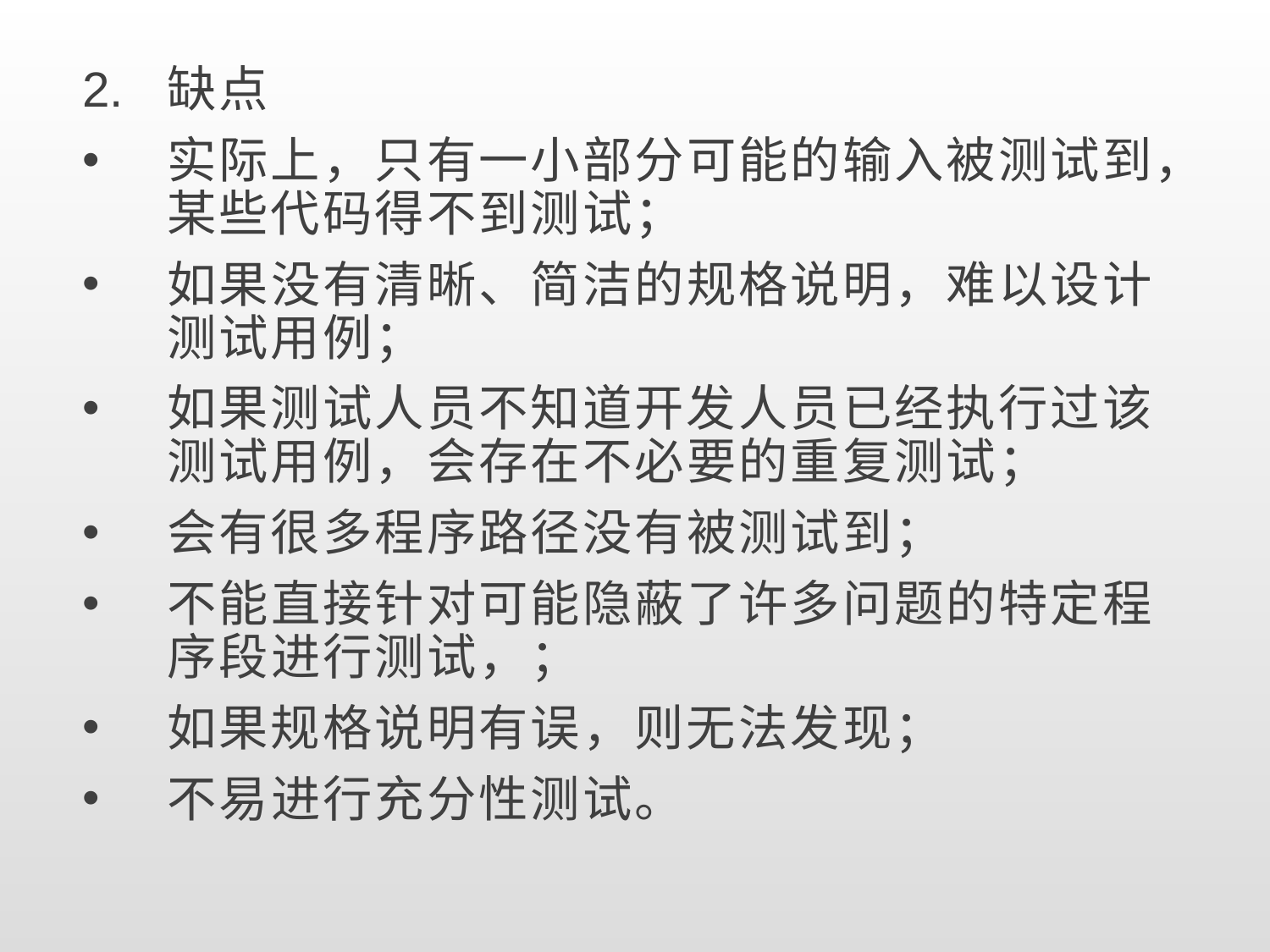

缺点
实际上，只有一小部分可能的输入被测试到，某些代码得不到测试；
如果没有清晰、简洁的规格说明，难以设计测试用例；
如果测试人员不知道开发人员已经执行过该测试用例，会存在不必要的重复测试；
会有很多程序路径没有被测试到；
不能直接针对可能隐蔽了许多问题的特定程序段进行测试，；
如果规格说明有误，则无法发现；
不易进行充分性测试。